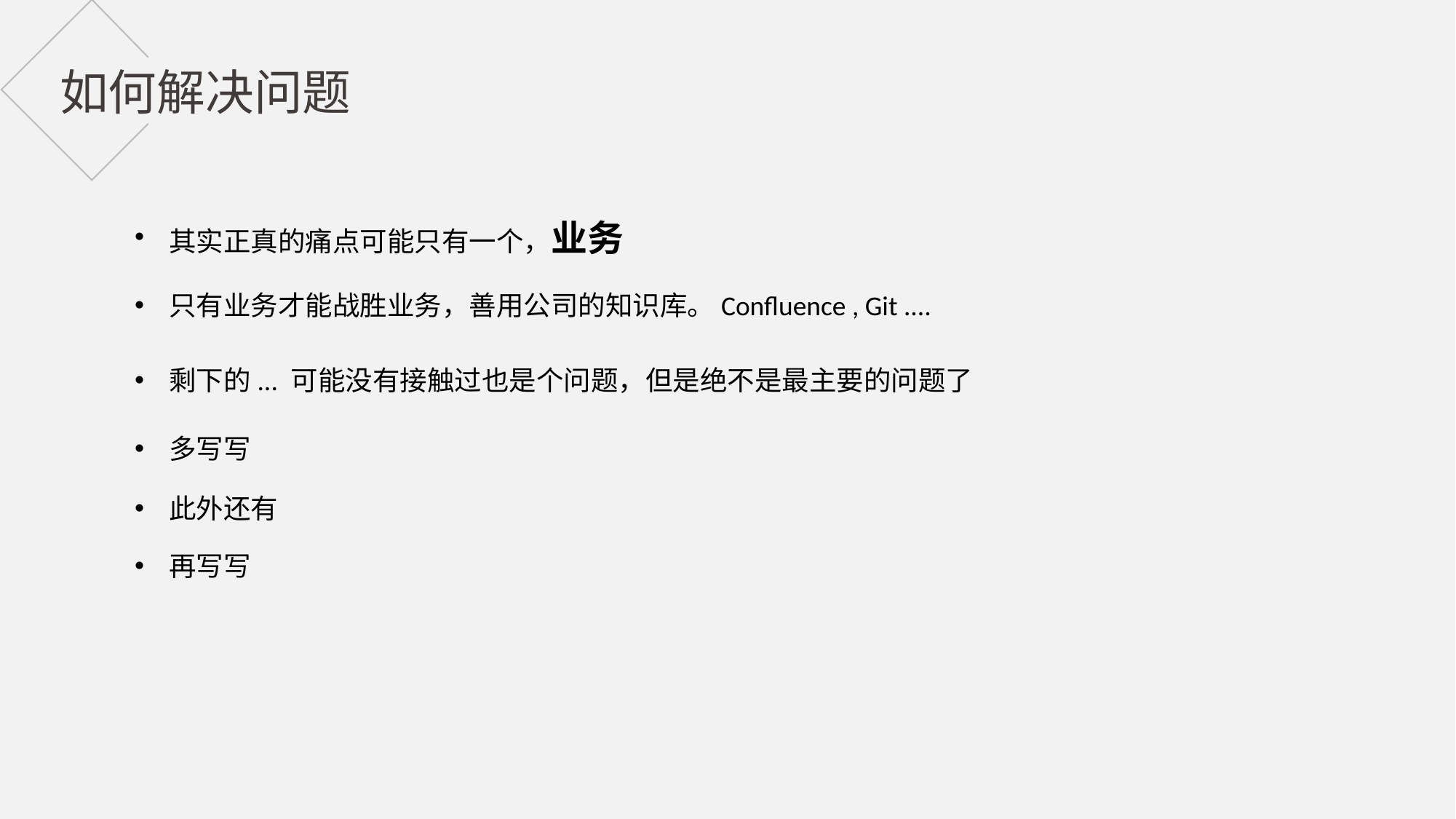

如何解决问题
其实正真的痛点可能只有一个，业务
只有业务才能战胜业务，善用公司的知识库。Confluence , Git ....
剩下的... 可能没有接触过也是个问题，但是绝不是最主要的问题了
多写写
此外还有
再写写